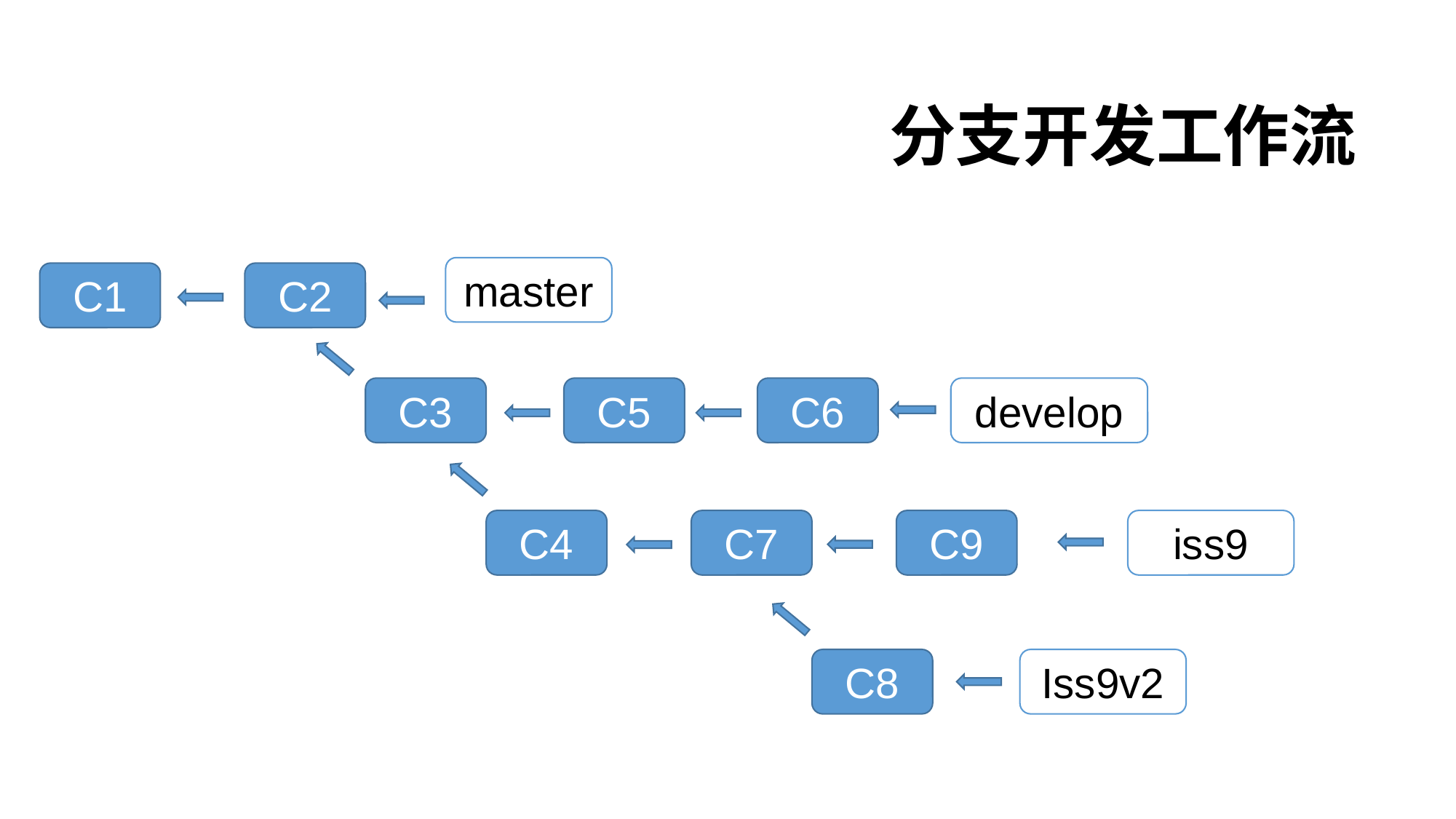

# 分支开发工作流
master
C2
C1

C5
C6
develop
C3

C4
C7
C9
iss9

C8
Iss9v2